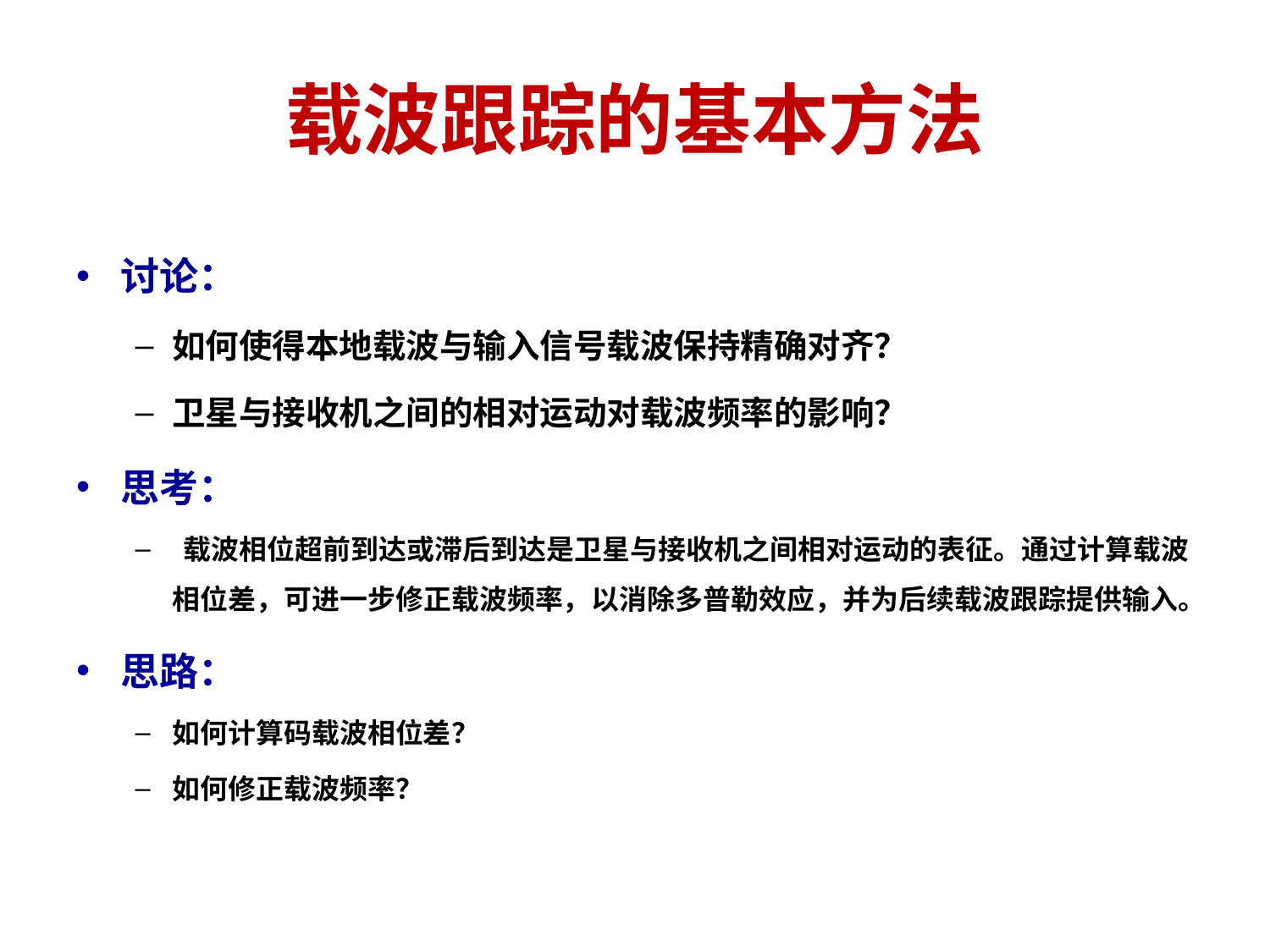

# 载波跟踪的基本方法
讨论：
如何使得本地载波与输入信号载波保持精确对齐？
卫星与接收机之间的相对运动对载波频率的影响？
思考：
 载波相位超前到达或滞后到达是卫星与接收机之间相对运动的表征。通过计算载波相位差，可进一步修正载波频率，以消除多普勒效应，并为后续载波跟踪提供输入。
思路：
如何计算码载波相位差？
如何修正载波频率？